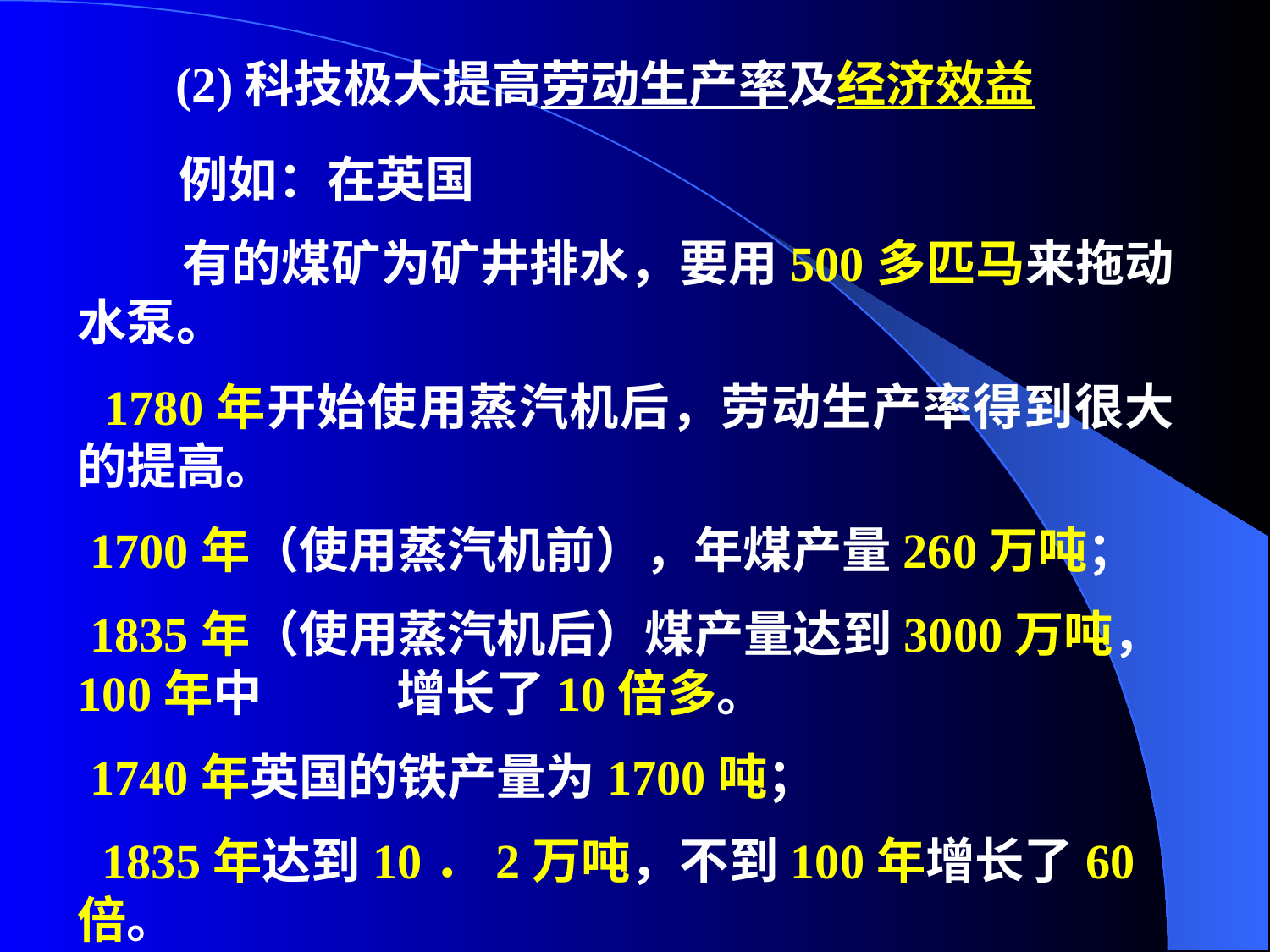

(2)科技极大提高劳动生产率及经济效益
        例如：在英国
        有的煤矿为矿井排水，要用500多匹马来拖动水泵。
  1780年开始使用蒸汽机后，劳动生产率得到很大的提高。
 1700年（使用蒸汽机前），年煤产量260万吨；
 1835年（使用蒸汽机后）煤产量达到3000万吨，100年中            增长了10倍多。
 1740年英国的铁产量为1700吨；
  1835年达到10．2万吨，不到100年增长了60倍。